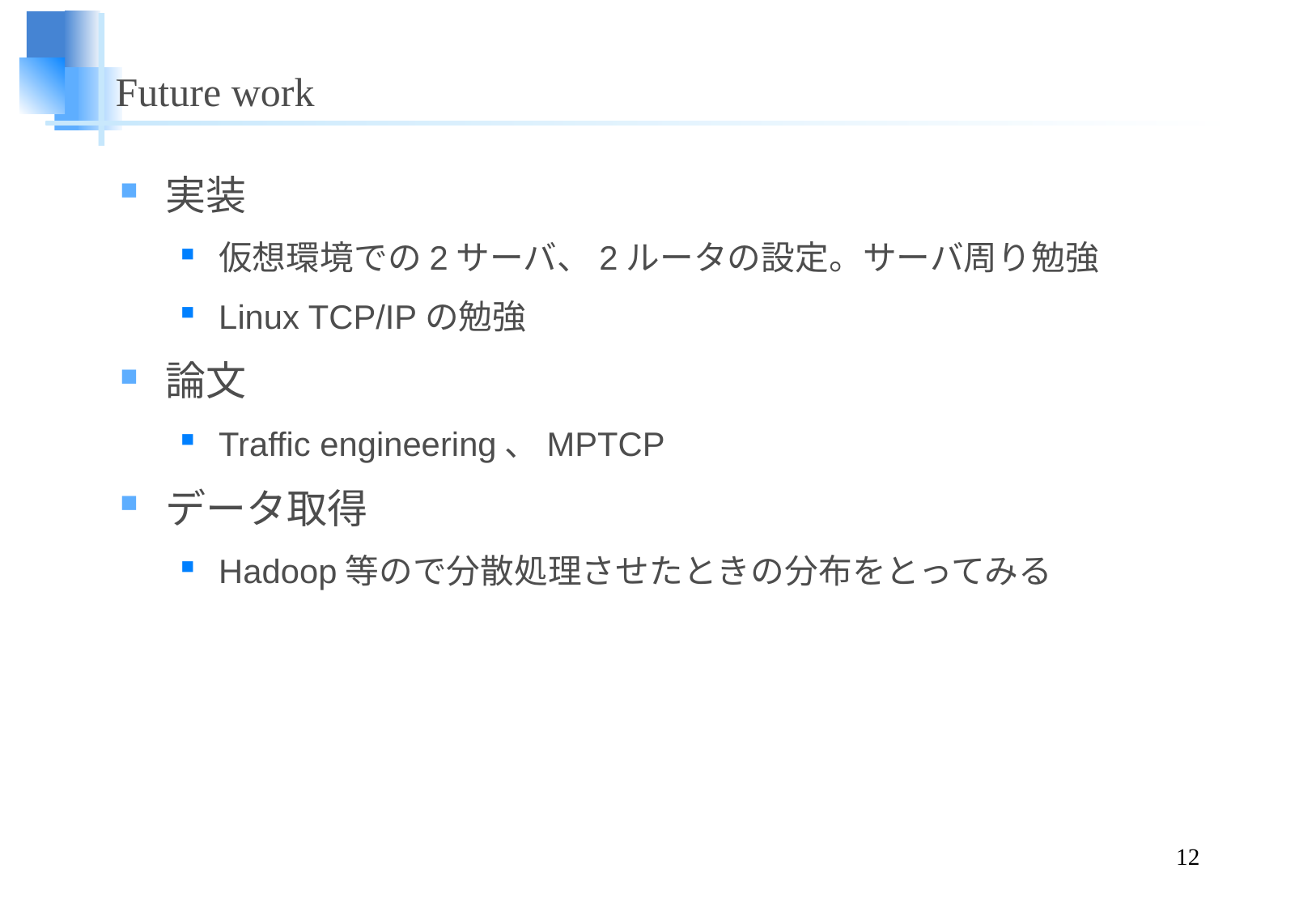

# Future work
実装
仮想環境での2サーバ、2ルータの設定。サーバ周り勉強
Linux TCP/IPの勉強
論文
Traffic engineering、MPTCP
データ取得
Hadoop等ので分散処理させたときの分布をとってみる
12